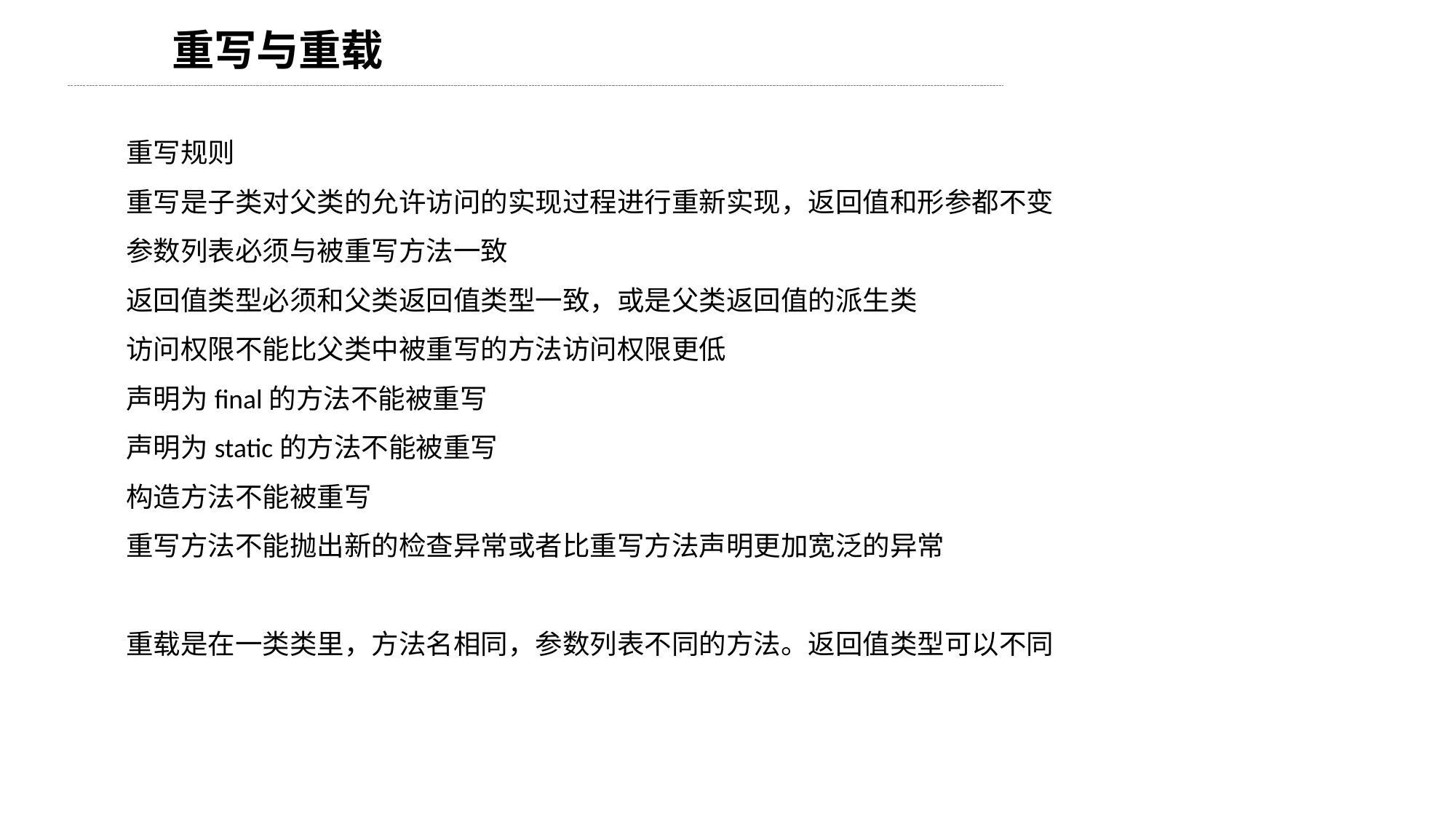

重写与重载
重写规则
重写是子类对父类的允许访问的实现过程进行重新实现，返回值和形参都不变
参数列表必须与被重写方法一致
返回值类型必须和父类返回值类型一致，或是父类返回值的派生类
访问权限不能比父类中被重写的方法访问权限更低
声明为final的方法不能被重写
声明为static的方法不能被重写
构造方法不能被重写
重写方法不能抛出新的检查异常或者比重写方法声明更加宽泛的异常

重载是在一类类里，方法名相同，参数列表不同的方法。返回值类型可以不同